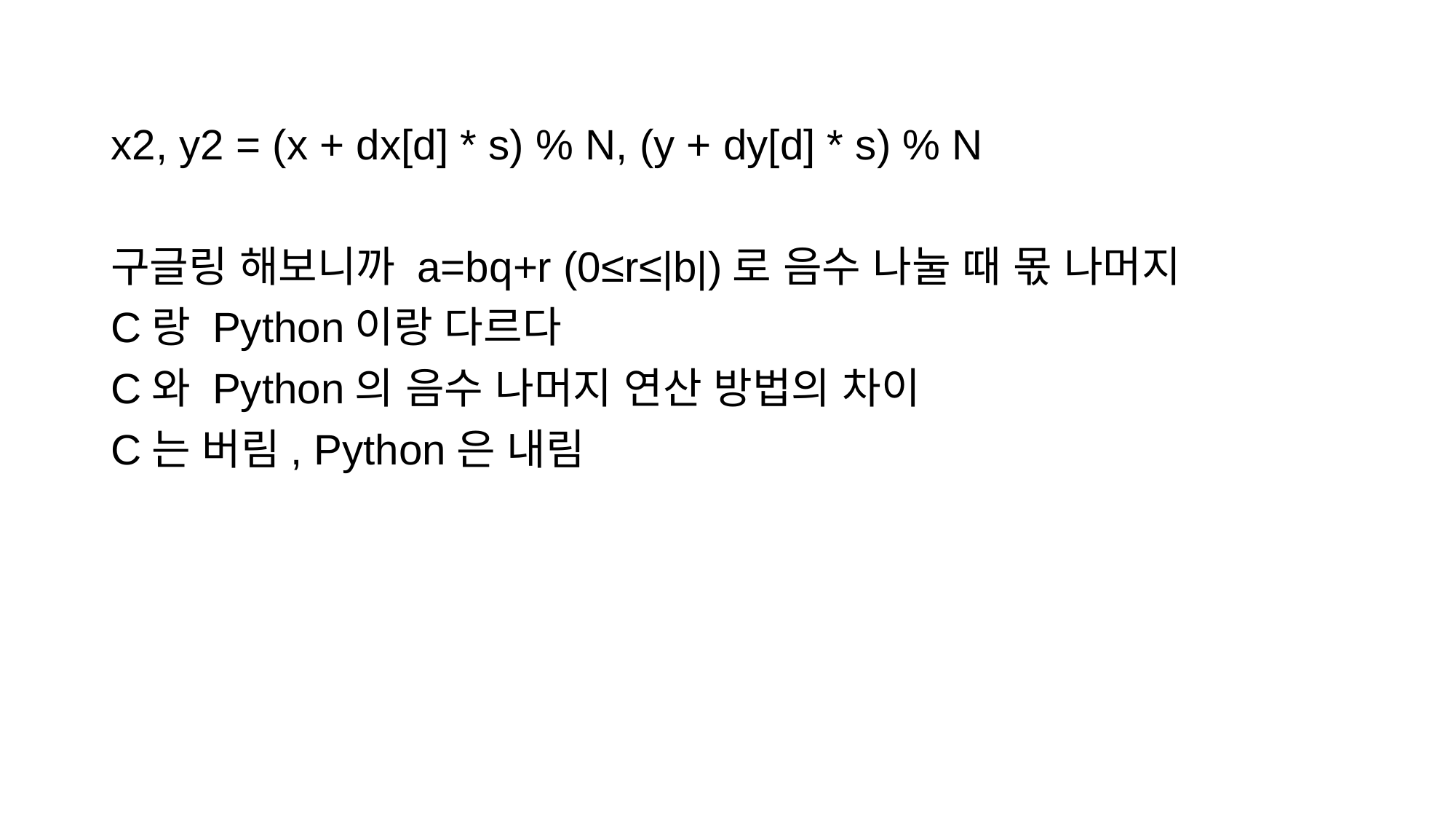

x2, y2 = (x + dx[d] * s) % N, (y + dy[d] * s) % N

구글링 해보니까 a=bq+r (0≤r≤|b|)로 음수 나눌 때 몫 나머지
C랑 Python이랑 다르다
C와 Python의 음수 나머지 연산 방법의 차이
C는 버림, Python은 내림